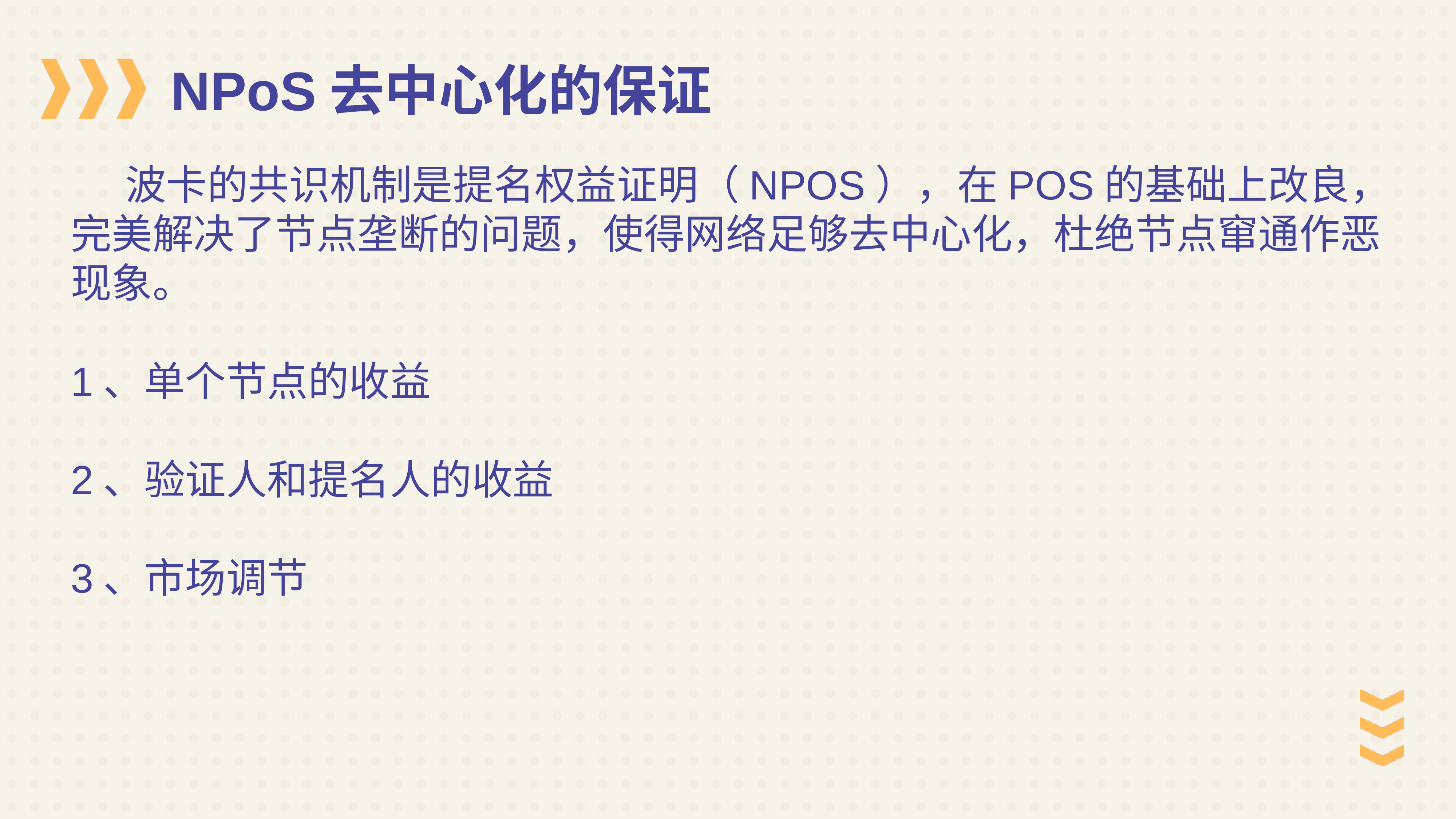

NPoS去中心化的保证
	波卡的共识机制是提名权益证明（NPOS），在POS的基础上改良，完美解决了节点垄断的问题，使得网络足够去中心化，杜绝节点窜通作恶现象。

1、单个节点的收益
2、验证人和提名人的收益
3、市场调节